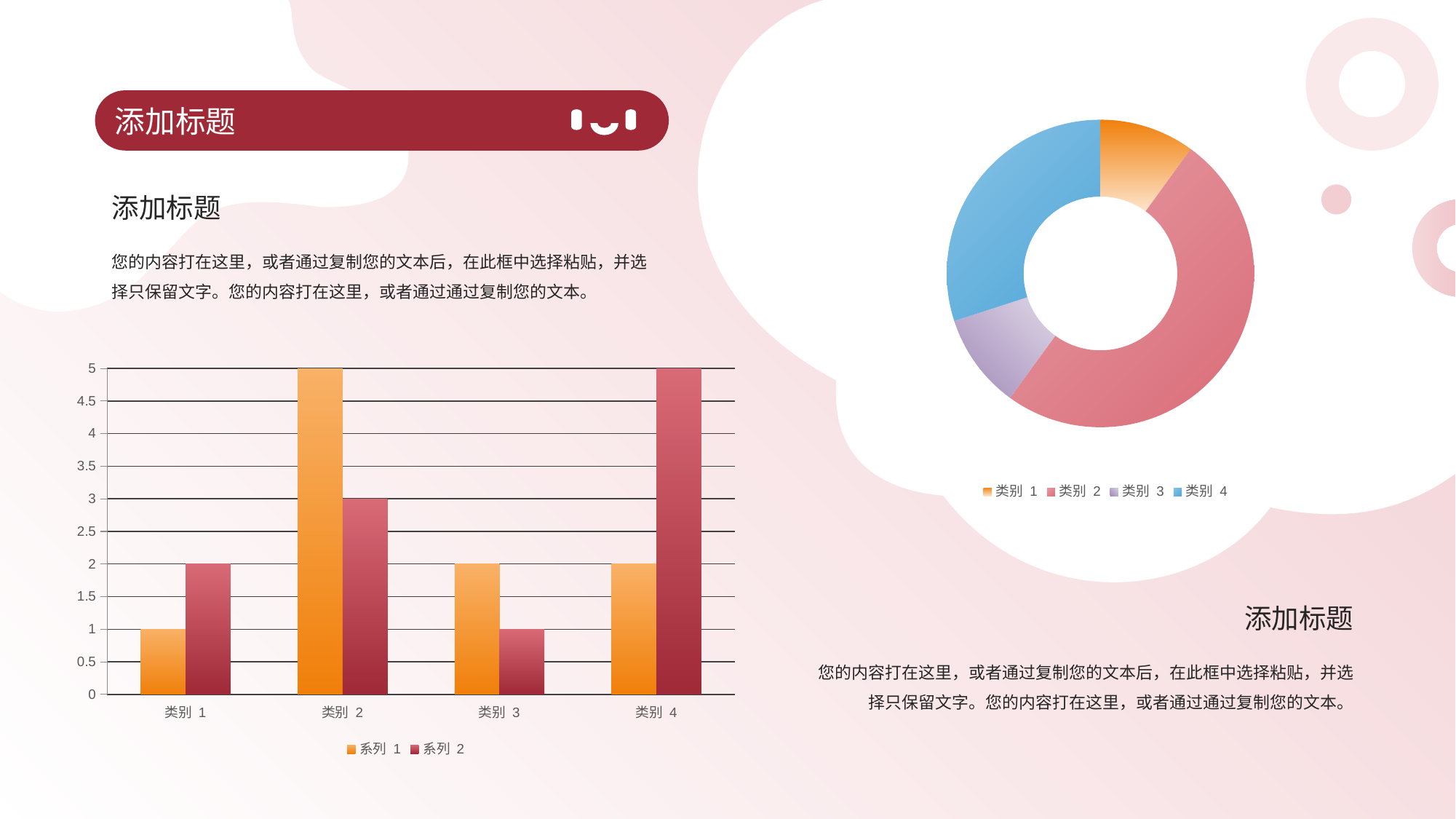

### Chart

| Category | 系列 1 |  |
|---|---|---|
| 类别 1 | 1.0 | None |
| 类别 2 | 5.0 | None |
| 类别 3 | 1.0 | None |
| 类别 4 | 3.0 | None |
添加标题

添加标题
您的内容打在这里，或者通过复制您的文本后，在此框中选择粘贴，并选择只保留文字。您的内容打在这里，或者通过通过复制您的文本。

### Chart

| Category | 系列 1 | 系列 2 |
|---|---|---|
| 类别 1 | 1.0 | 2.0 |
| 类别 2 | 5.0 | 3.0 |
| 类别 3 | 2.0 | 1.0 |
| 类别 4 | 2.0 | 5.0 |
添加标题
您的内容打在这里，或者通过复制您的文本后，在此框中选择粘贴，并选择只保留文字。您的内容打在这里，或者通过通过复制您的文本。